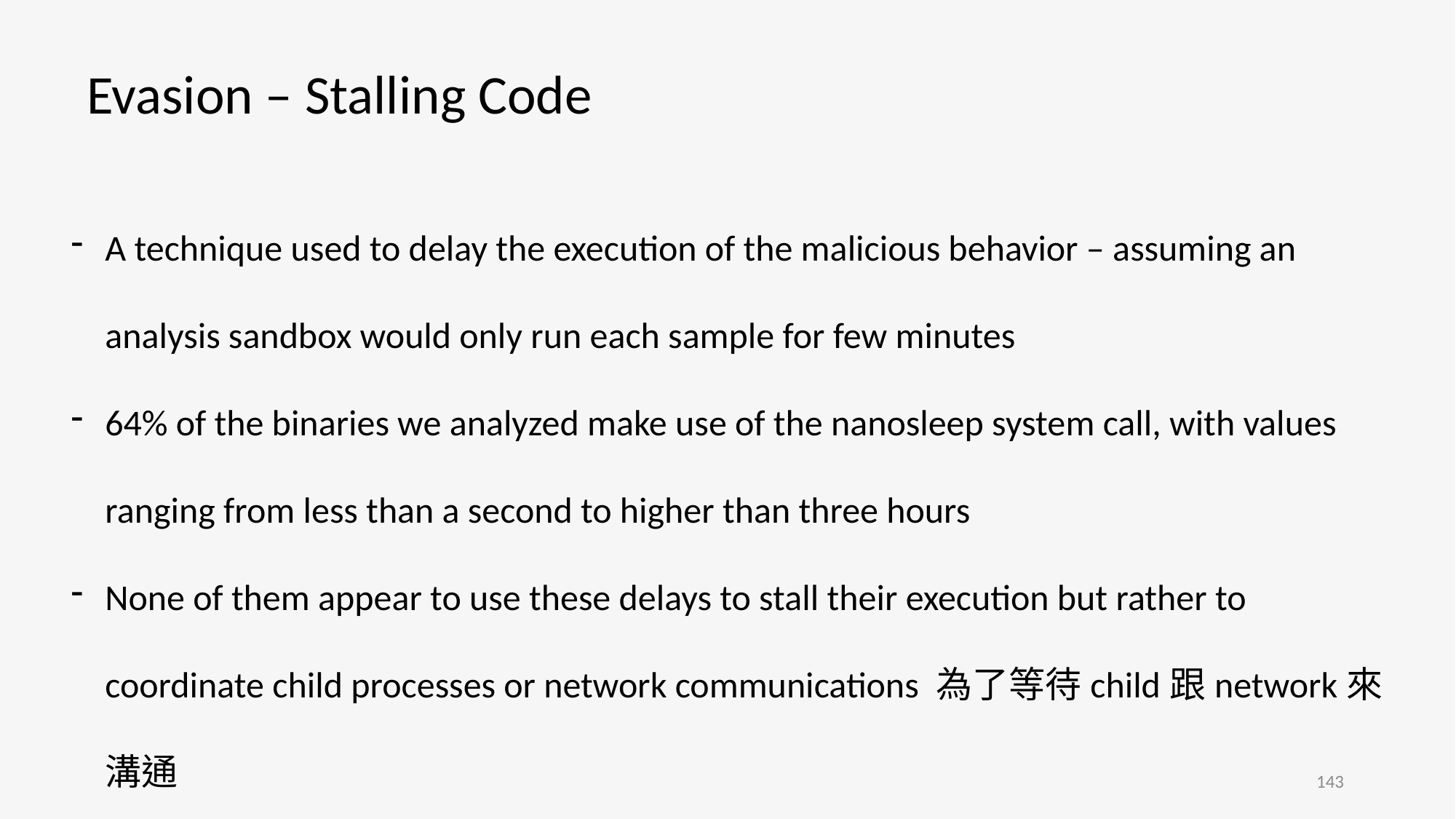

# Evasion – Stalling Code
A technique used to delay the execution of the malicious behavior – assuming an analysis sandbox would only run each sample for few minutes
64% of the binaries we analyzed make use of the nanosleep system call, with values ranging from less than a second to higher than three hours
None of them appear to use these delays to stall their execution but rather to coordinate child processes or network communications 為了等待child跟network來溝通
143